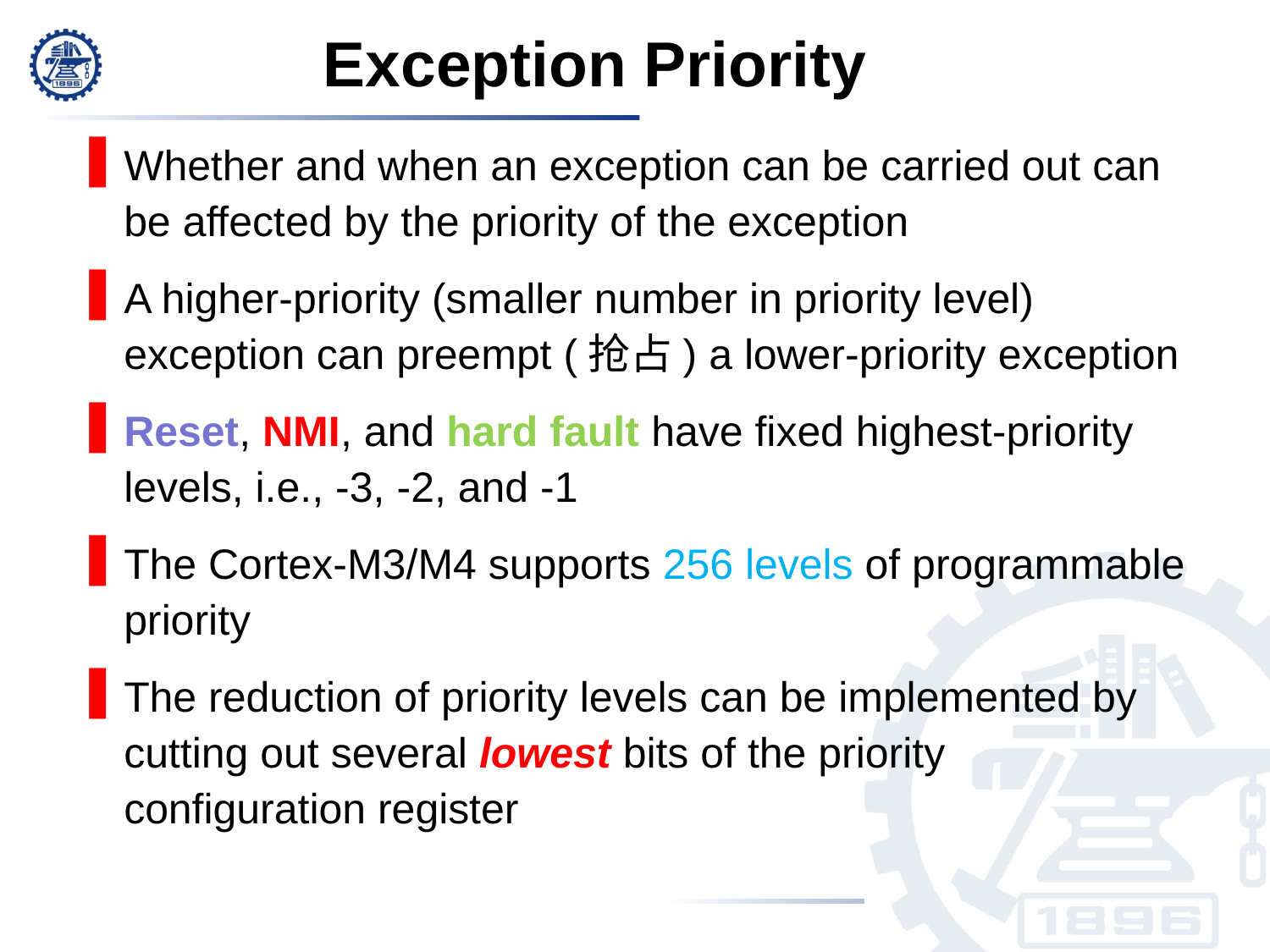

Exception Priority
Whether and when an exception can be carried out can be affected by the priority of the exception
A higher-priority (smaller number in priority level) exception can preempt (抢占) a lower-priority exception
Reset, NMI, and hard fault have fixed highest-priority levels, i.e., -3, -2, and -1
The Cortex-M3/M4 supports 256 levels of programmable priority
The reduction of priority levels can be implemented by cutting out several lowest bits of the priority configuration register